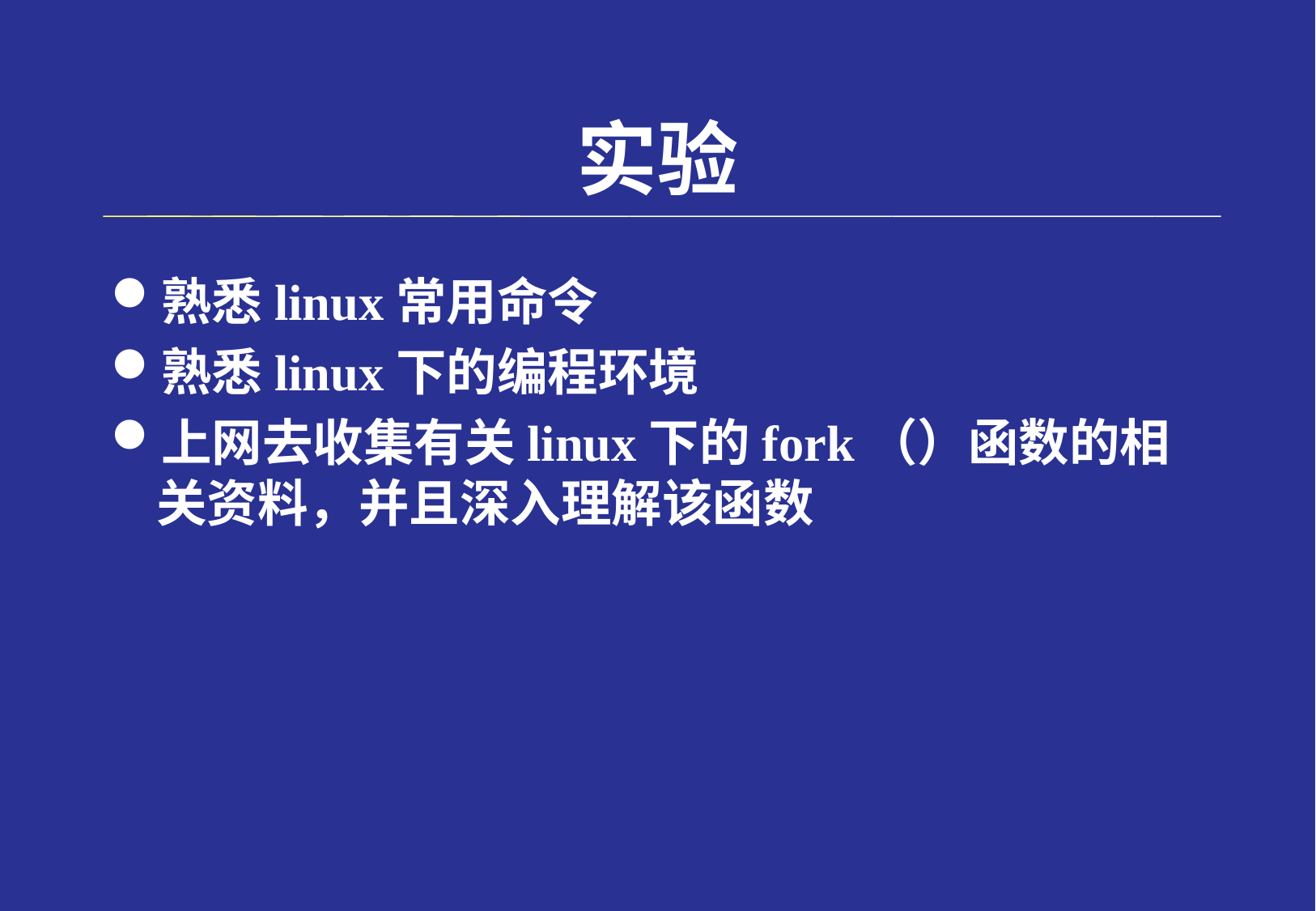

# 实验
熟悉linux常用命令
熟悉linux下的编程环境
上网去收集有关linux下的fork（）函数的相关资料，并且深入理解该函数